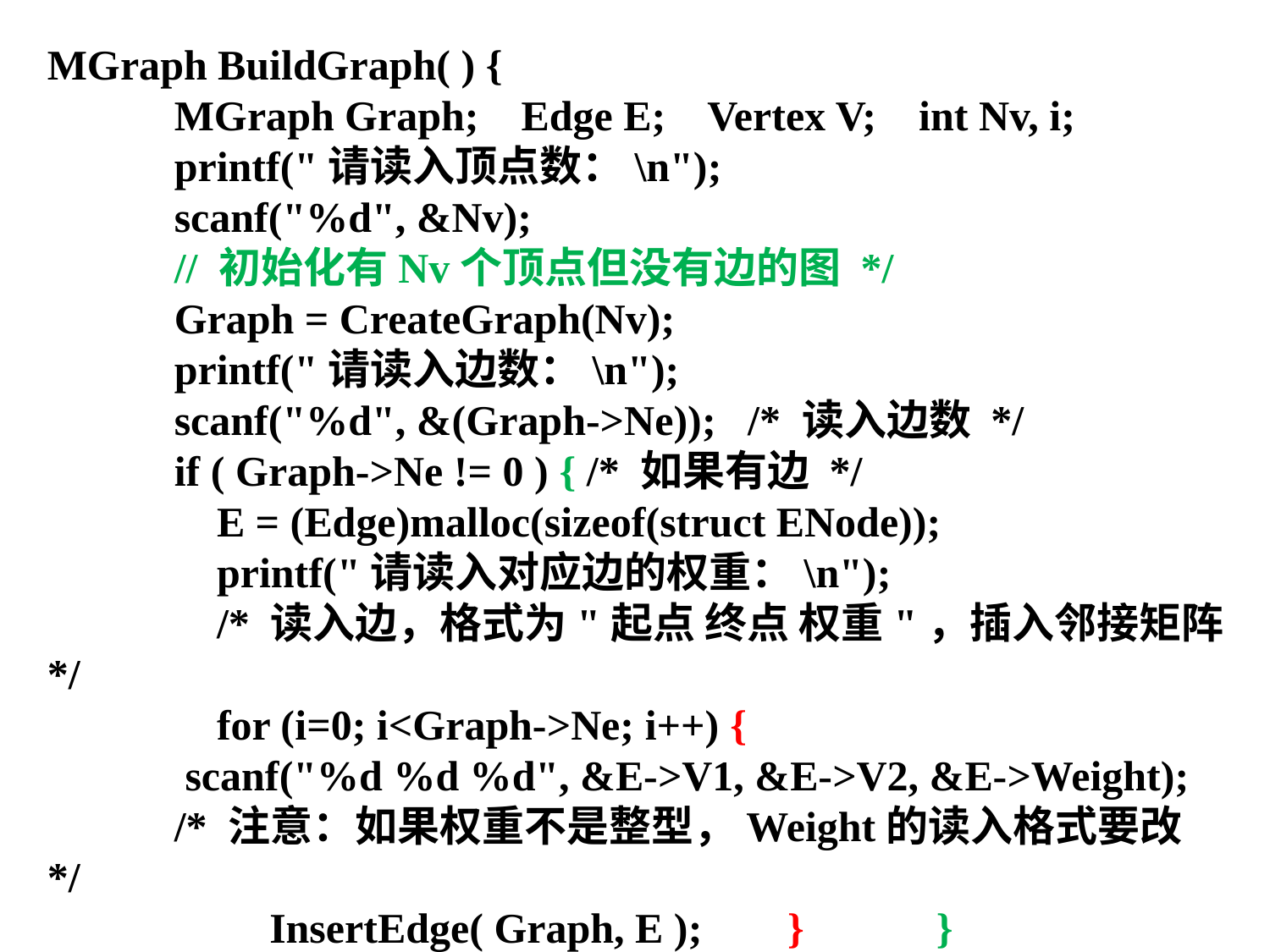

MGraph BuildGraph( ) {
	MGraph Graph;    Edge E;    Vertex V;    int Nv, i;
	printf("请读入顶点数：\n");
	scanf("%d", &Nv);
            // 初始化有Nv个顶点但没有边的图 */
	Graph = CreateGraph(Nv);
            printf("请读入边数：\n");
	scanf("%d", &(Graph->Ne));   /* 读入边数 */
	if ( Graph->Ne != 0 ) { /* 如果有边 */
	    E = (Edge)malloc(sizeof(struct ENode));
	    printf("请读入对应边的权重：\n");
	    /* 读入边，格式为"起点 终点 权重"，插入邻接矩阵 */
	    for (i=0; i<Graph->Ne; i++) {
	 scanf("%d %d %d", &E->V1, &E->V2, &E->Weight);
	/* 注意：如果权重不是整型，Weight的读入格式要改 */
                     InsertEdge( Graph, E );        }       	}
	return Graph;      }